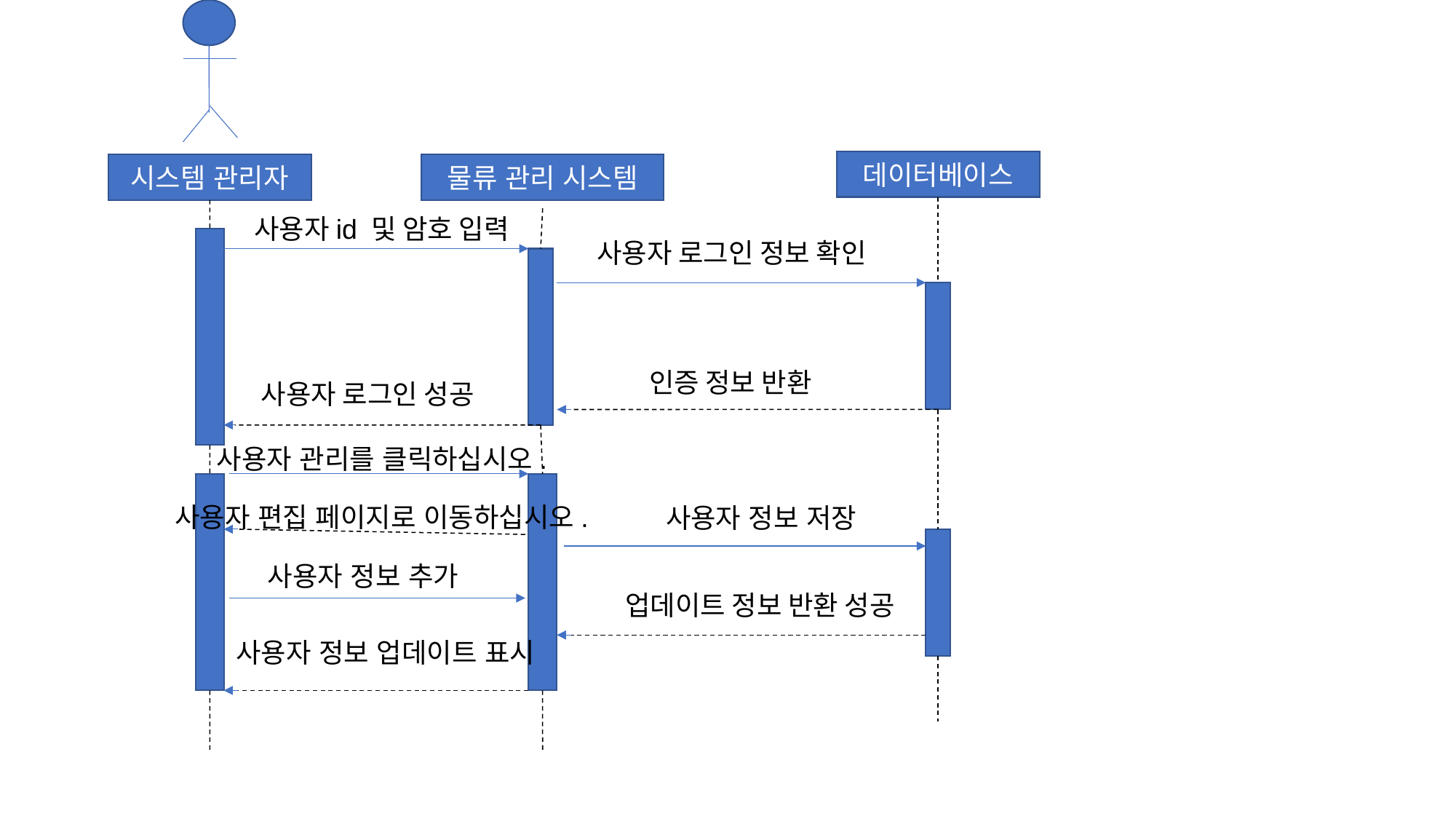

데이터베이스
시스템 관리자
물류 관리 시스템
사용자id 및 암호 입력

사용자 로그인 정보 확인

인증 정보 반환
사용자 로그인 성공
사용자 관리를 클릭하십시오.

사용자 편집 페이지로 이동하십시오.
사용자 정보 저장

사용자 정보 추가
업데이트 정보 반환 성공
사용자 정보 업데이트 표시